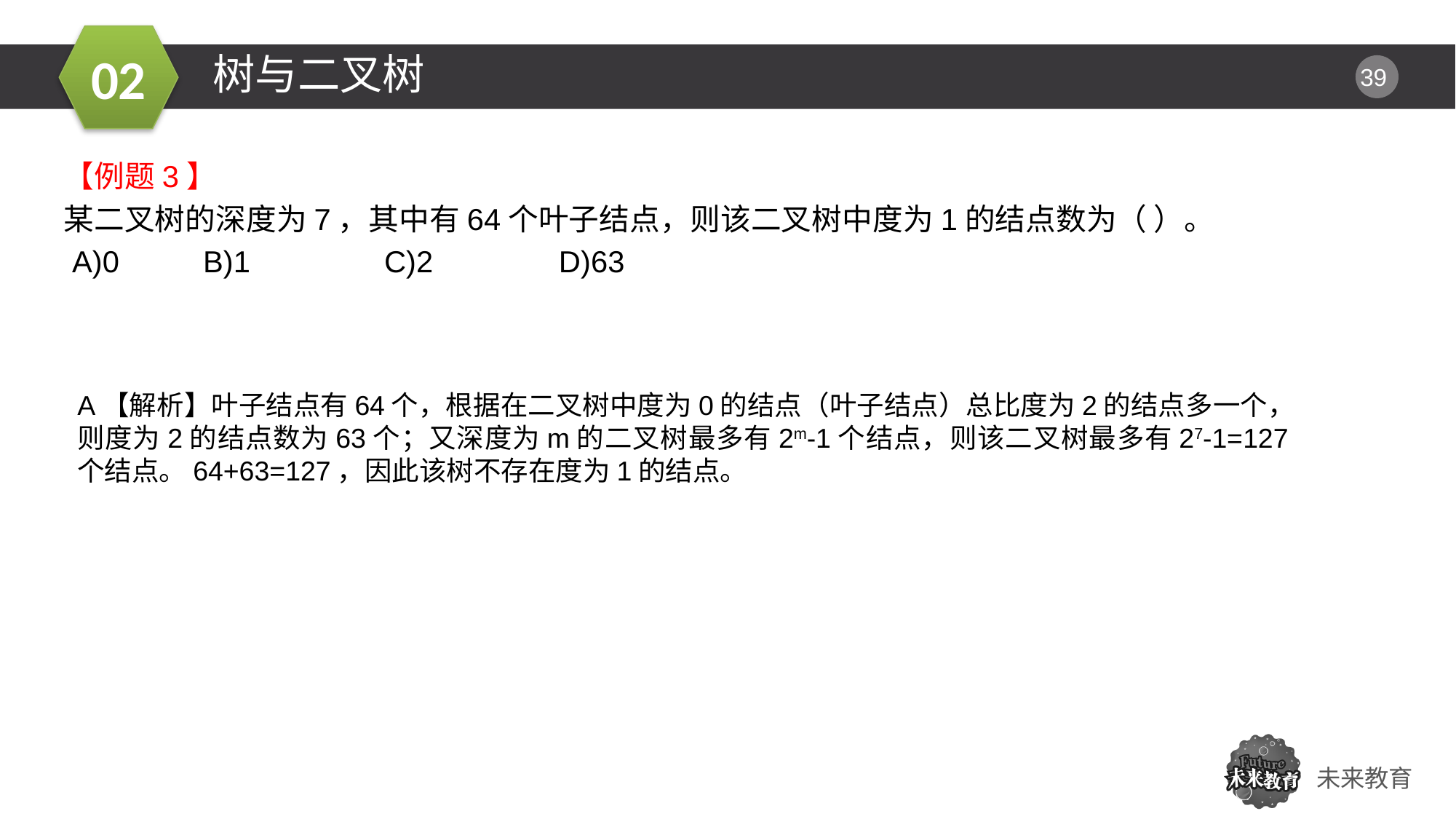

树与二叉树
【例题3】
某二叉树的深度为7，其中有64个叶子结点，则该二叉树中度为1的结点数为（ ）。
 A)0          B)1                C)2               D)63

01
A【解析】叶子结点有64个，根据在二叉树中度为0的结点（叶子结点）总比度为2的结点多一个，则度为2的结点数为63个；又深度为m的二叉树最多有2m-1个结点，则该二叉树最多有27-1=127个结点。64+63=127，因此该树不存在度为1的结点。